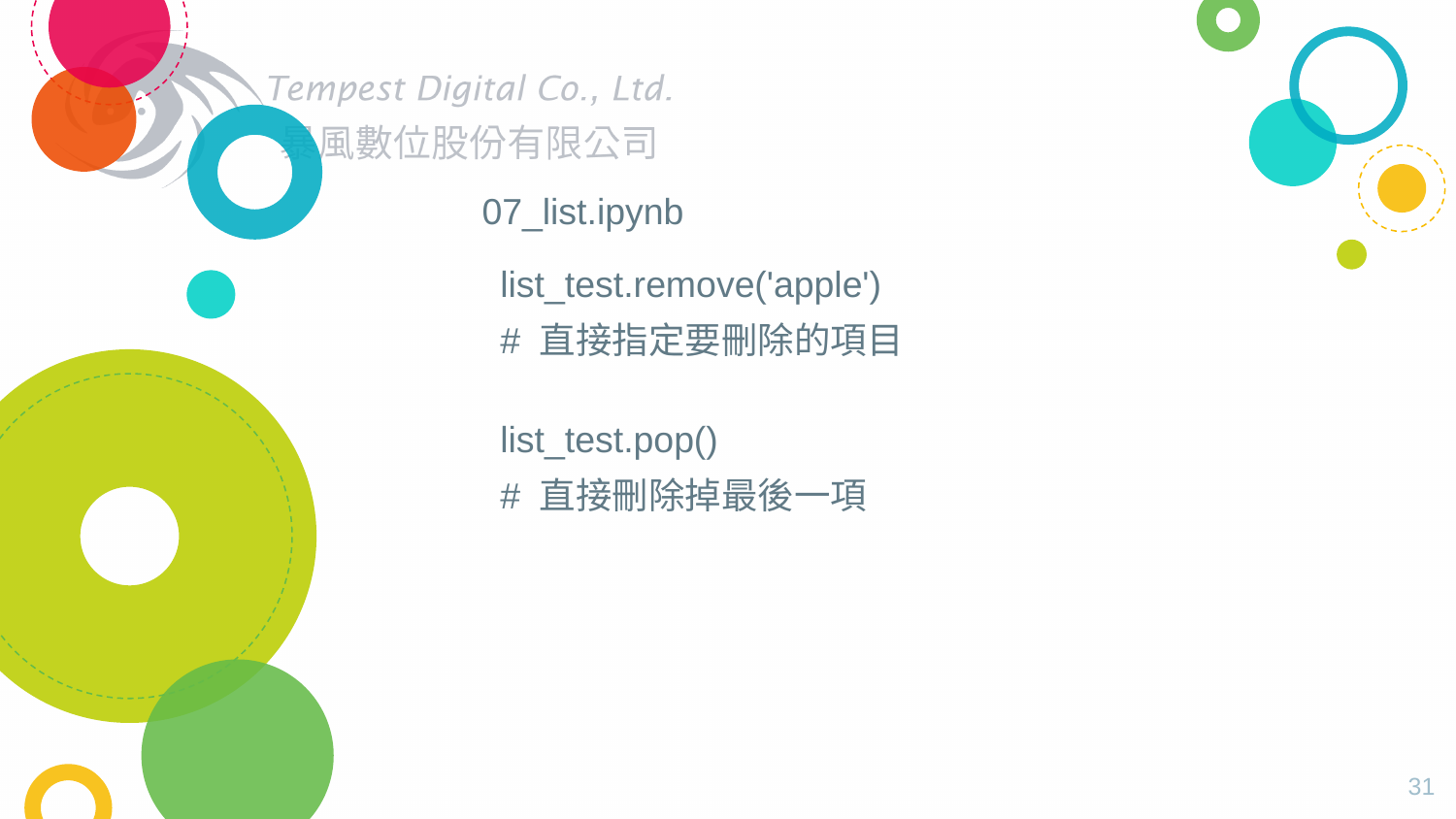

# 07_list.ipynb
list_test.remove('apple')
# 直接指定要刪除的項目
list_test.pop()
# 直接刪除掉最後一項

31